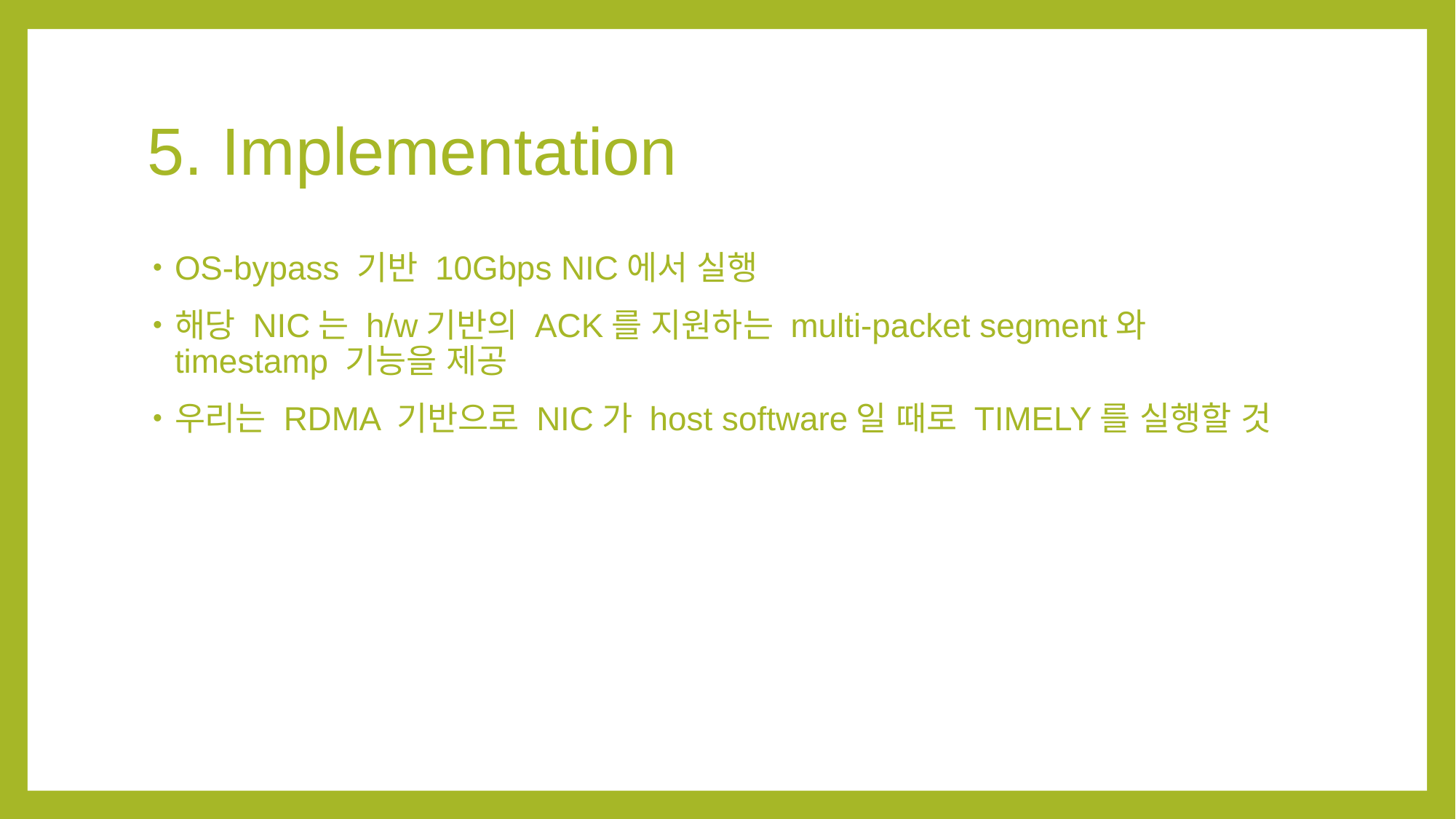

# 5. Implementation
OS-bypass 기반 10Gbps NIC에서 실행
해당 NIC는 h/w기반의 ACK를 지원하는 multi-packet segment와 timestamp 기능을 제공
우리는 RDMA 기반으로 NIC가 host software일 때로 TIMELY를 실행할 것